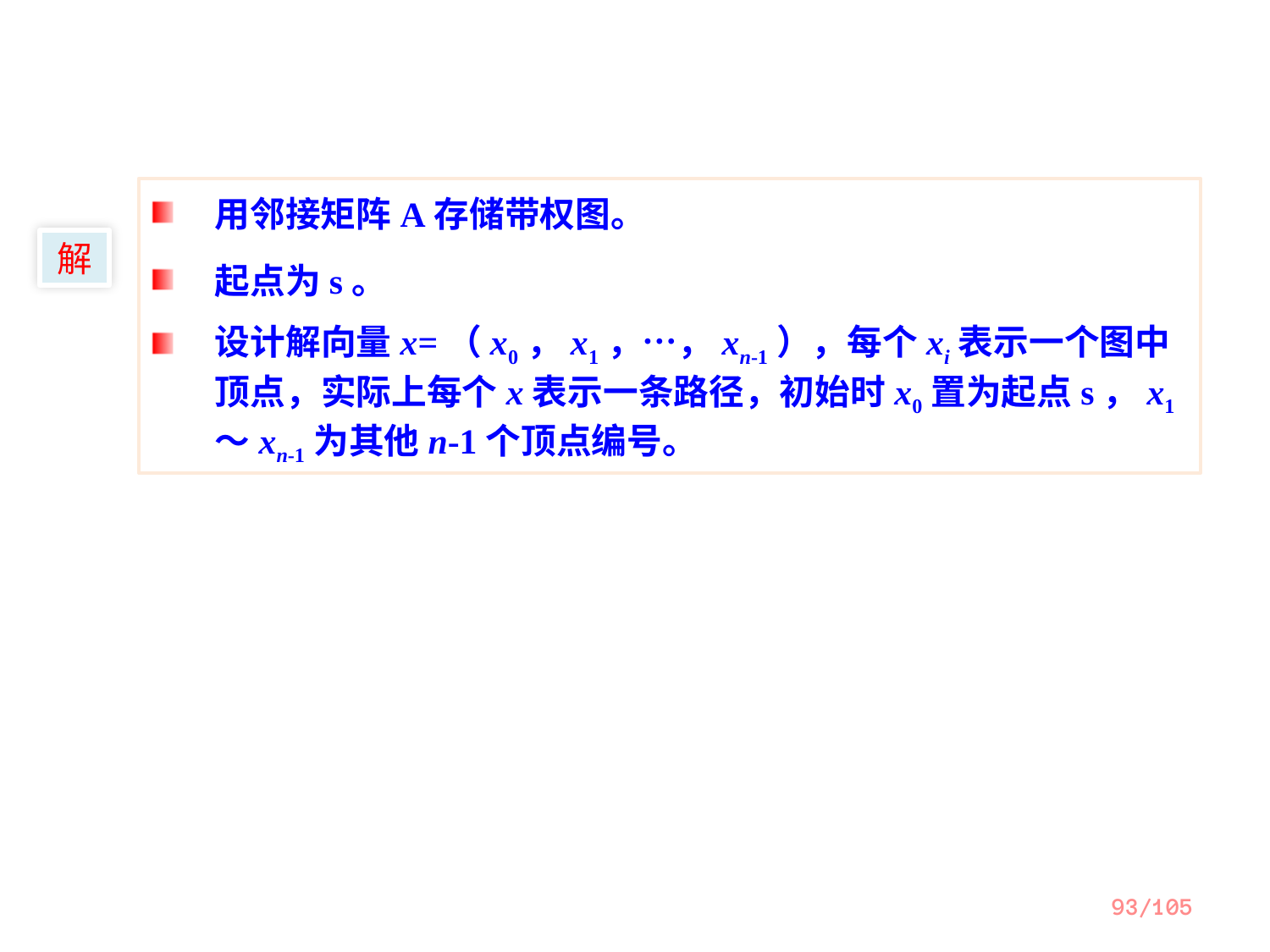

用邻接矩阵A存储带权图。
起点为s。
设计解向量x=（x0，x1，…，xn-1），每个xi表示一个图中顶点，实际上每个x表示一条路径，初始时x0置为起点s，x1～xn-1为其他n-1个顶点编号。
解
93/105